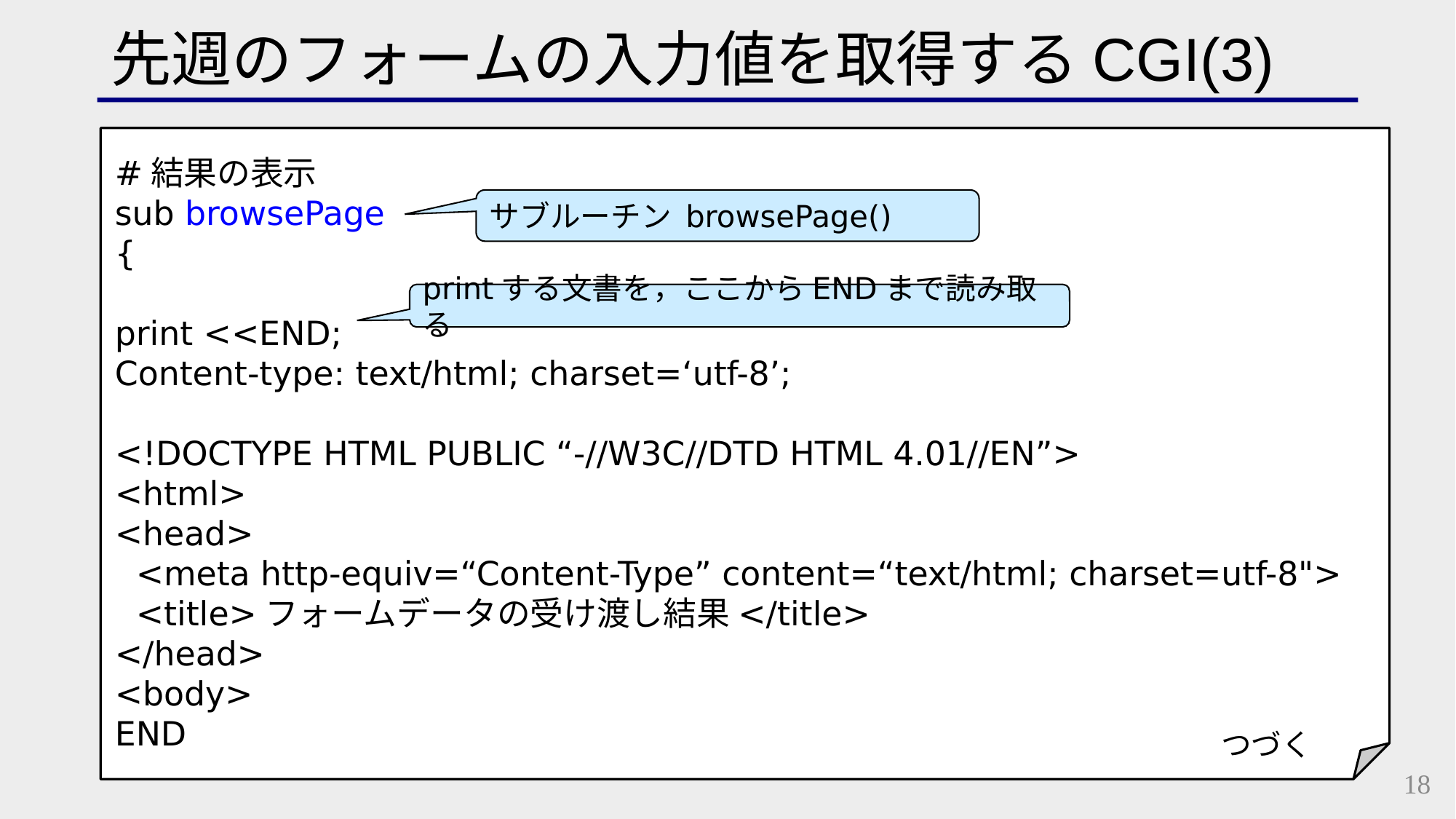

# 先週のフォームの入力値を取得するCGI(3)

#結果の表示
sub browsePage
{

print <<END;
Content-type: text/html; charset=‘utf-8’;

<!DOCTYPE HTML PUBLIC “-//W3C//DTD HTML 4.01//EN”>
<html>
<head>
  <meta http-equiv=“Content-Type” content=“text/html; charset=utf-8">
  <title>フォームデータの受け渡し結果</title>
</head>
<body>
END
サブルーチン browsePage()
printする文書を，ここからENDまで読み取る
つづく
18